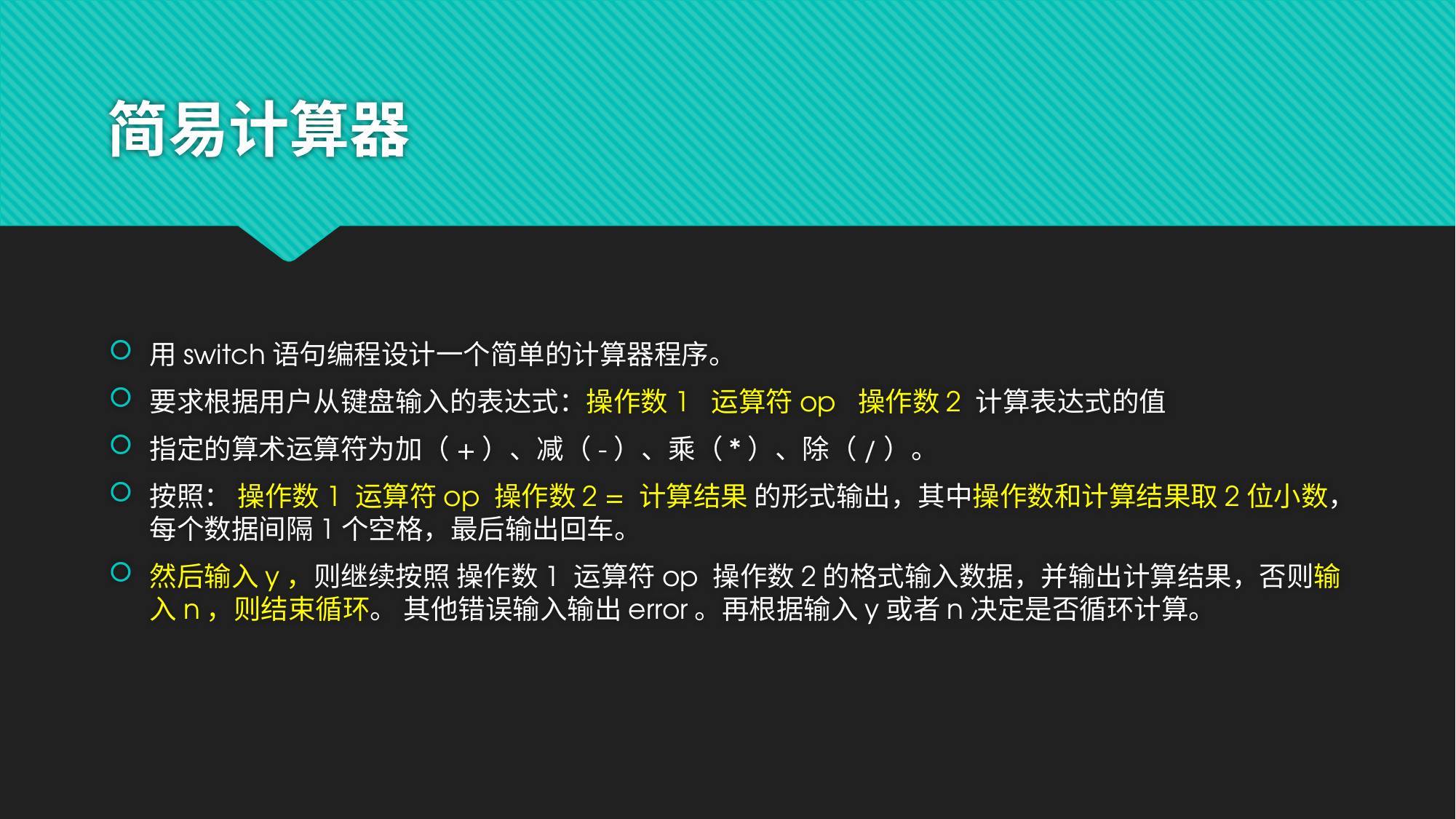

# 简易计算器
用switch语句编程设计一个简单的计算器程序。
要求根据用户从键盘输入的表达式：操作数1  运算符op  操作数2 计算表达式的值
指定的算术运算符为加（+）、减（-）、乘（*）、除（/）。
按照： 操作数1 运算符op 操作数2 = 计算结果 的形式输出，其中操作数和计算结果取2位小数，每个数据间隔1个空格，最后输出回车。
然后输入y，则继续按照 操作数1 运算符op 操作数2的格式输入数据，并输出计算结果，否则输入n，则结束循环。 其他错误输入输出error。再根据输入y或者n决定是否循环计算。